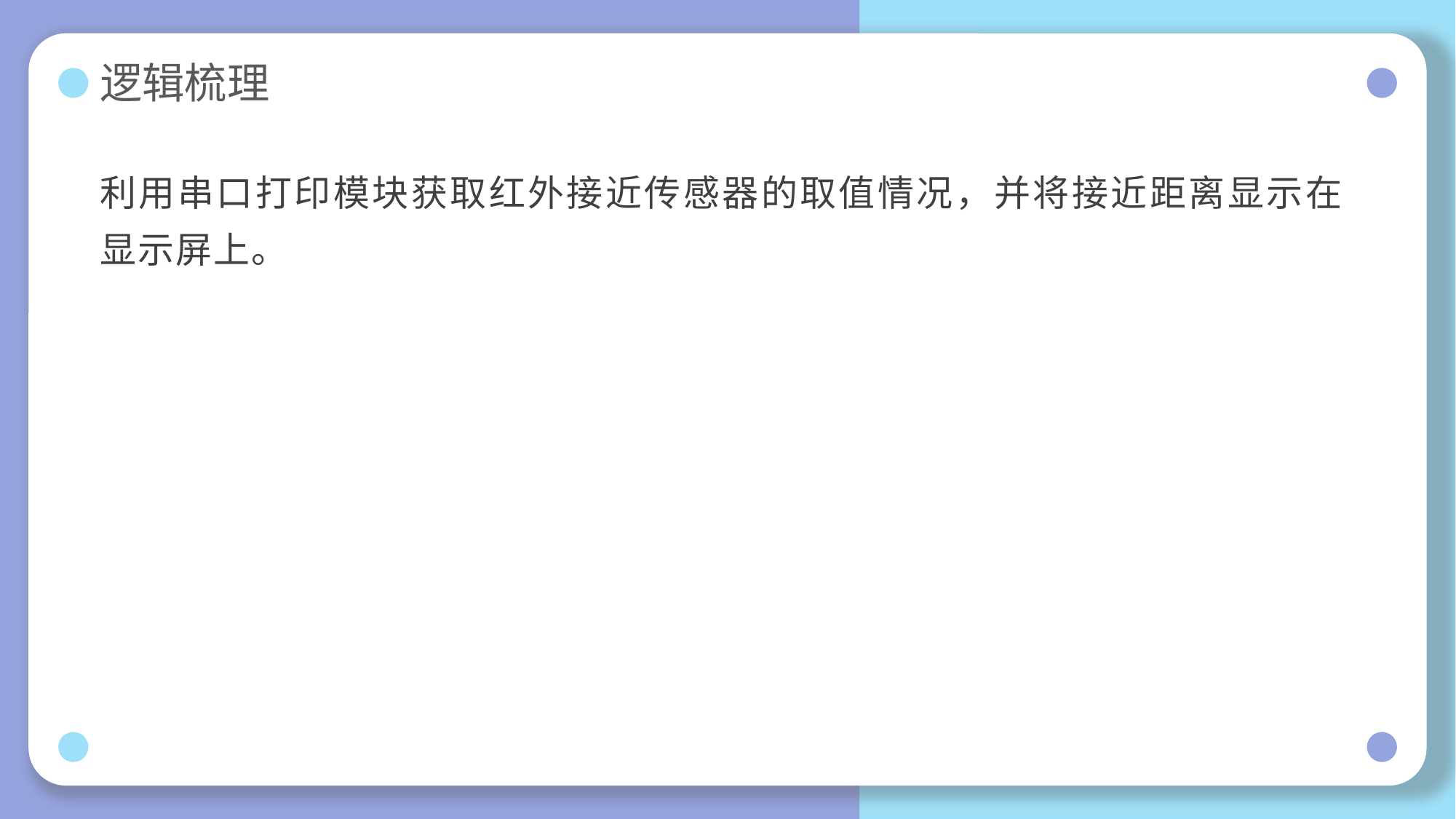

# 逻辑梳理
利用串口打印模块获取红外接近传感器的取值情况，并将接近距离显示在显示屏上。